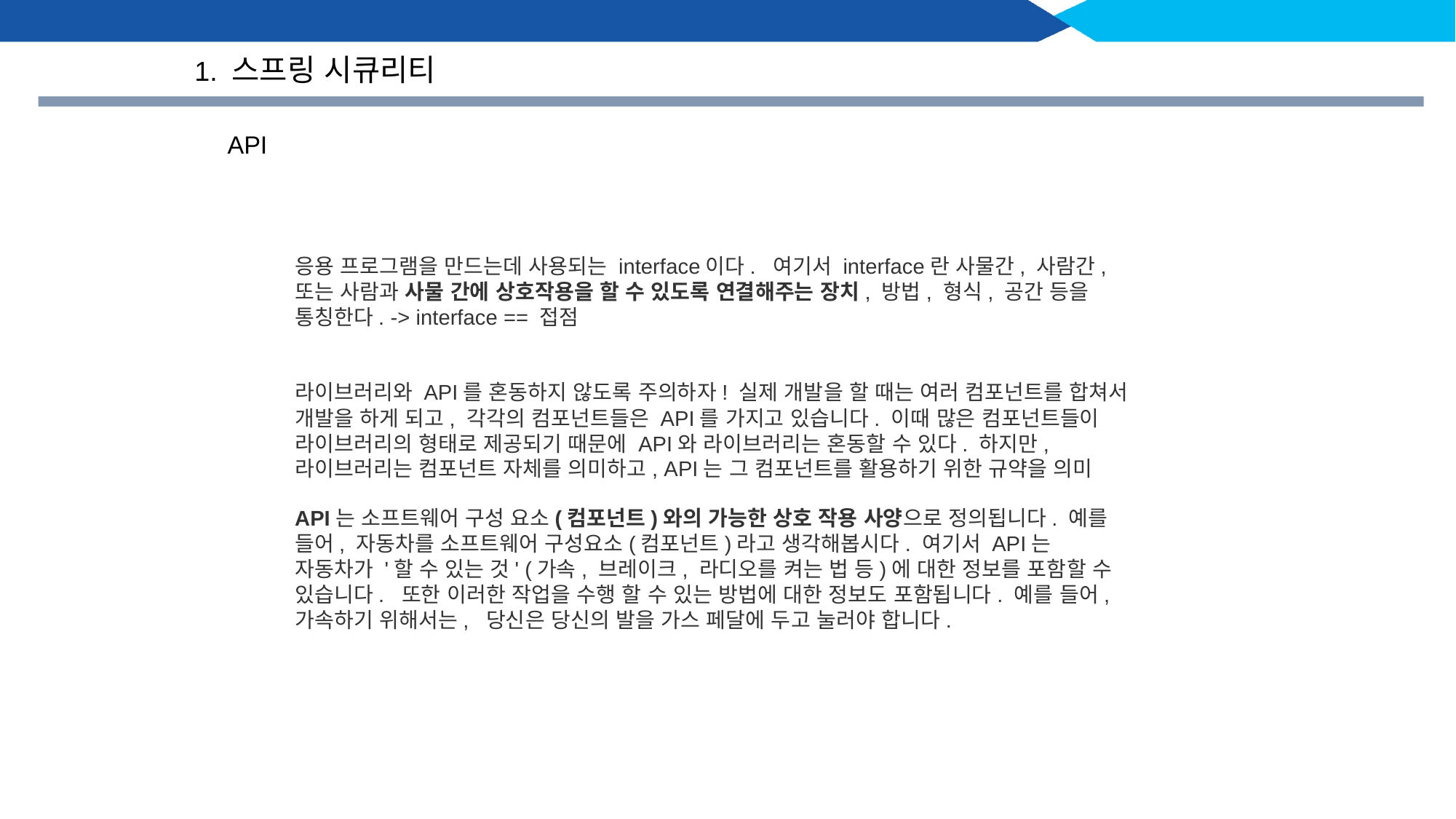

1. 스프링 시큐리티
API
응용 프로그램을 만드는데 사용되는 interface이다.  여기서 interface란 사물간, 사람간, 또는 사람과 사물 간에 상호작용을 할 수 있도록 연결해주는 장치, 방법, 형식, 공간 등을 통칭한다. -> interface == 접점
라이브러리와 API를 혼동하지 않도록 주의하자! 실제 개발을 할 때는 여러 컴포넌트를 합쳐서 개발을 하게 되고, 각각의 컴포넌트들은 API를 가지고 있습니다. 이때 많은 컴포넌트들이 라이브러리의 형태로 제공되기 때문에 API와 라이브러리는 혼동할 수 있다. 하지만, 라이브러리는 컴포넌트 자체를 의미하고, API는 그 컴포넌트를 활용하기 위한 규약을 의미
API는 소프트웨어 구성 요소(컴포넌트)와의 가능한 상호 작용 사양으로 정의됩니다. 예를 들어, 자동차를 소프트웨어 구성요소(컴포넌트)라고 생각해봅시다. 여기서 API는 자동차가 '할 수 있는 것' (가속, 브레이크, 라디오를 켜는 법 등)에 대한 정보를 포함할 수 있습니다.  또한 이러한 작업을 수행 할 수 있는 방법에 대한 정보도 포함됩니다. 예를 들어, 가속하기 위해서는,  당신은 당신의 발을 가스 페달에 두고 눌러야 합니다.